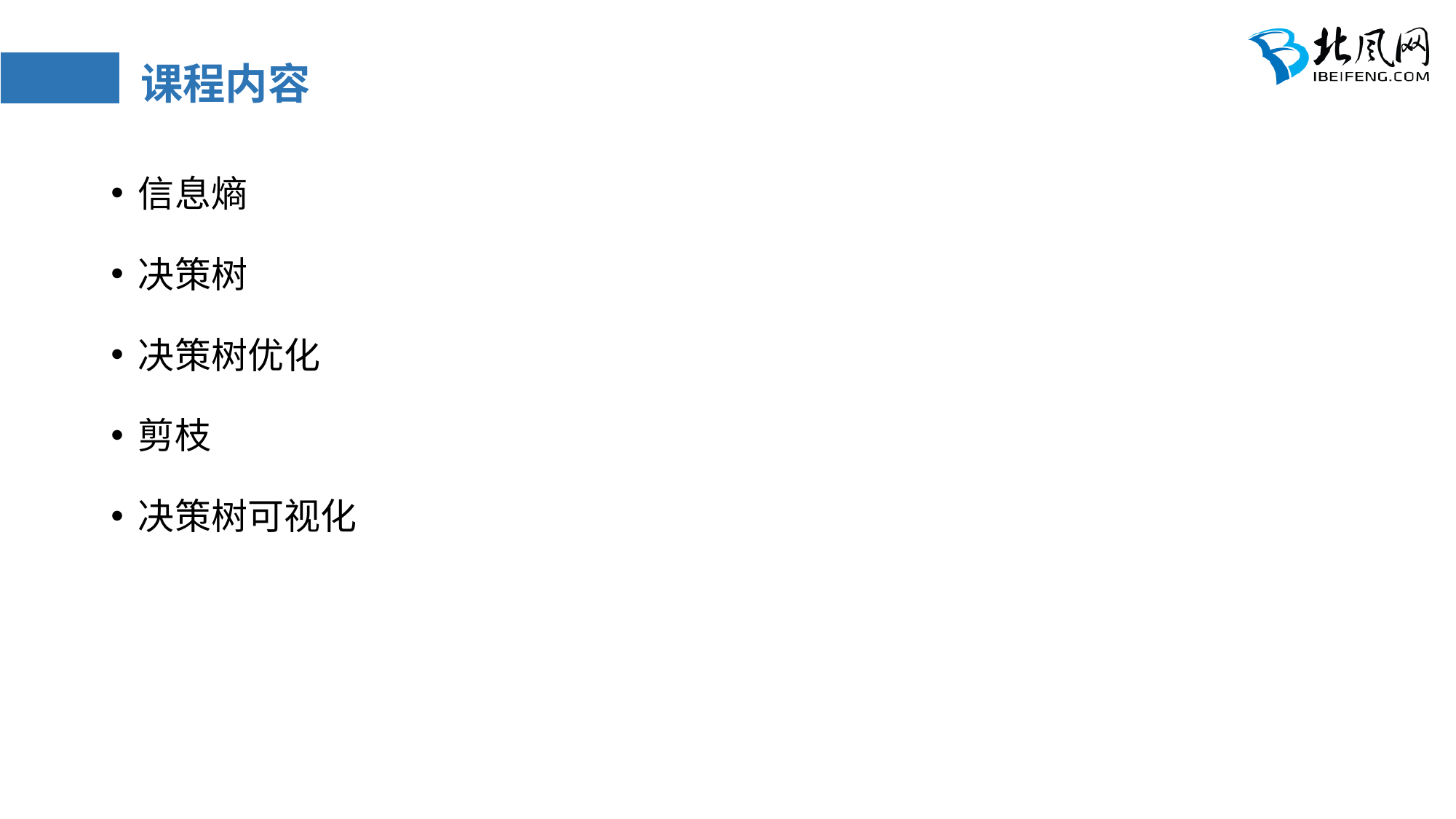

# 课程内容
信息熵
决策树
决策树优化
剪枝
决策树可视化